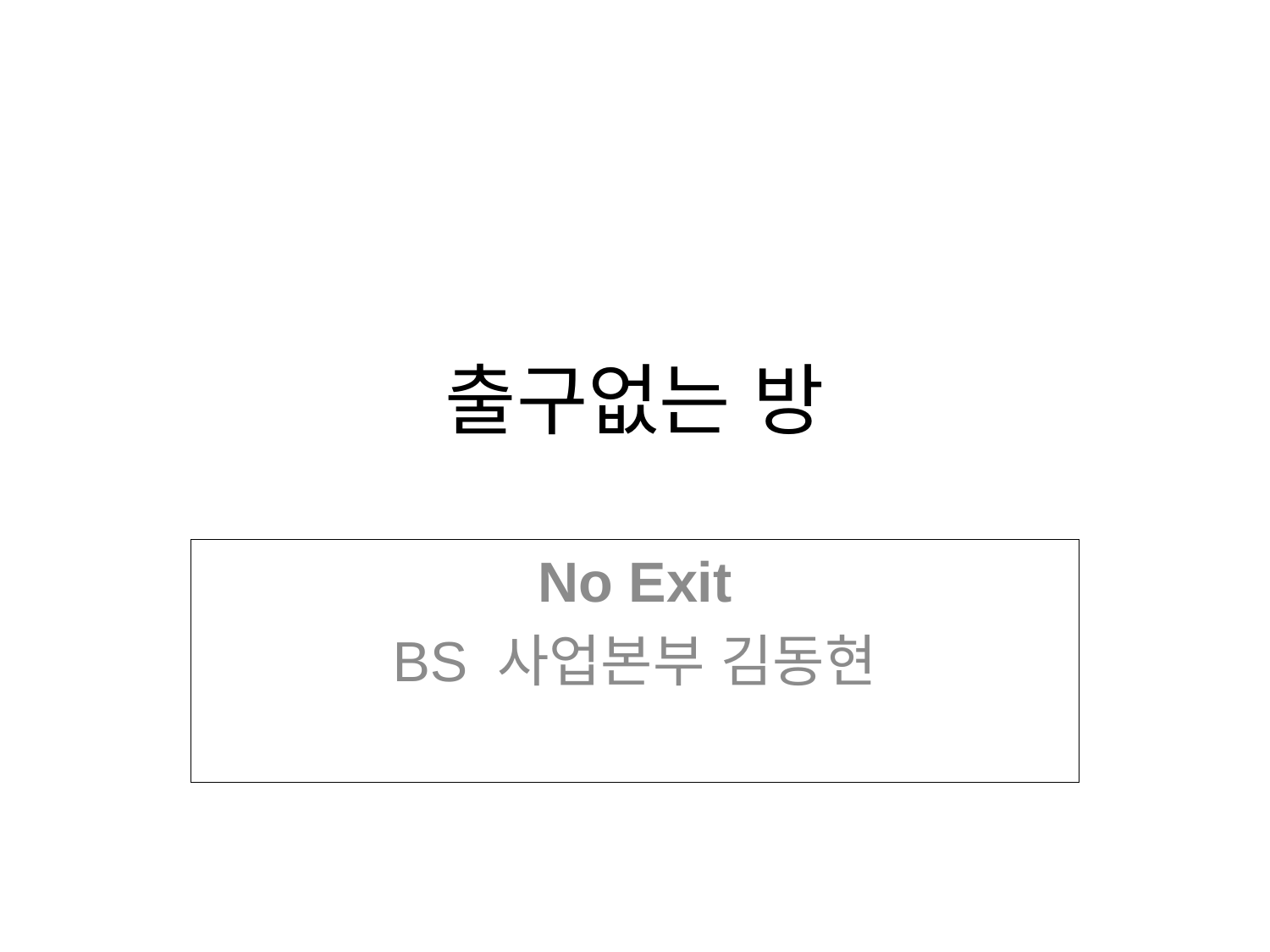

# 출구없는 방
No Exit
BS 사업본부 김동현